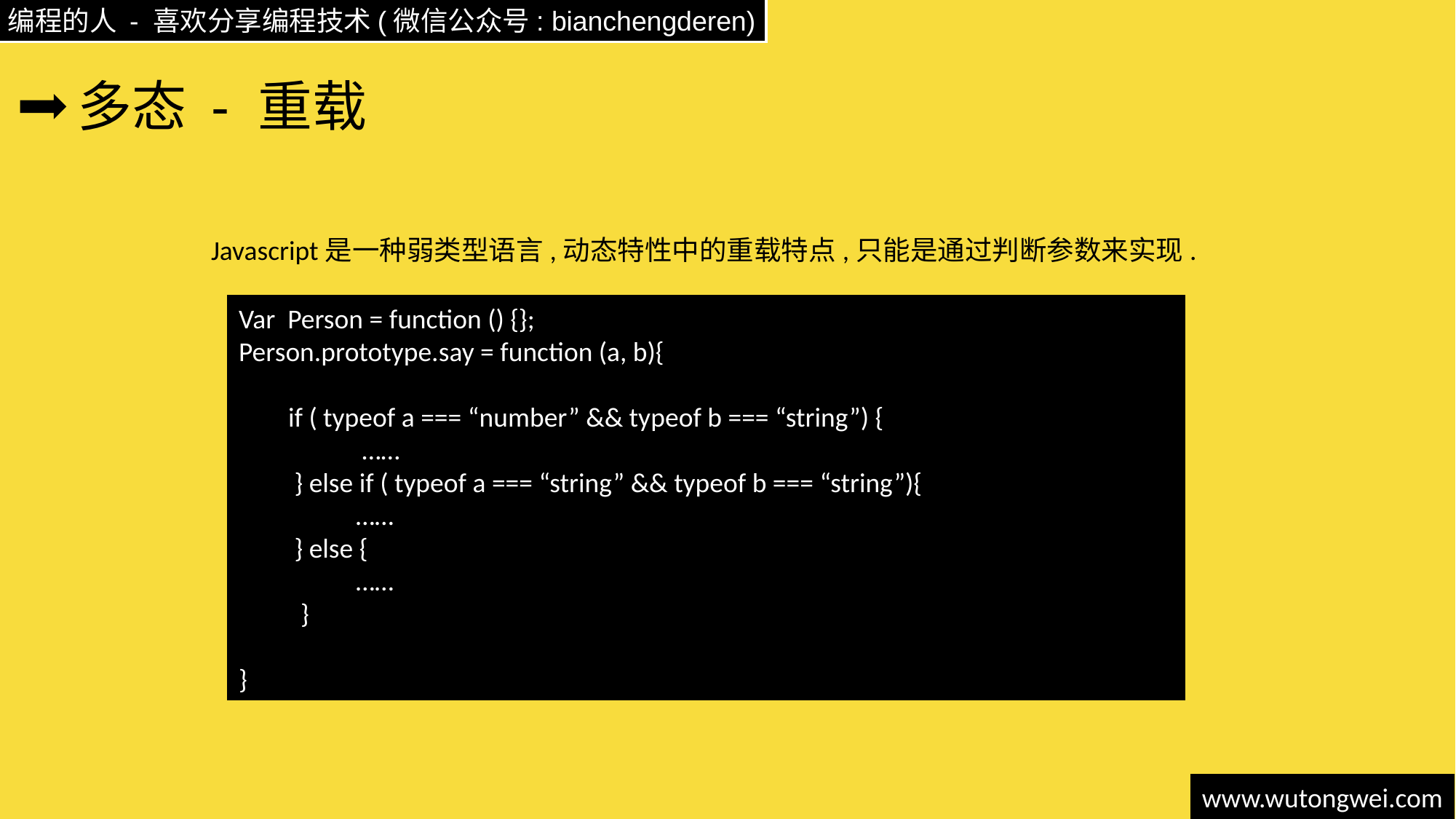

# 多态 - 重载
Javascript是一种弱类型语言,动态特性中的重载特点,只能是通过判断参数来实现.
Var  Person = function () {};
Person.prototype.say = function (a, b){

        if ( typeof a === “number” && typeof b === “string”) {
                    ……
         } else if ( typeof a === “string” && typeof b === “string”){
                   ……
         } else {
                   ……
          }

}